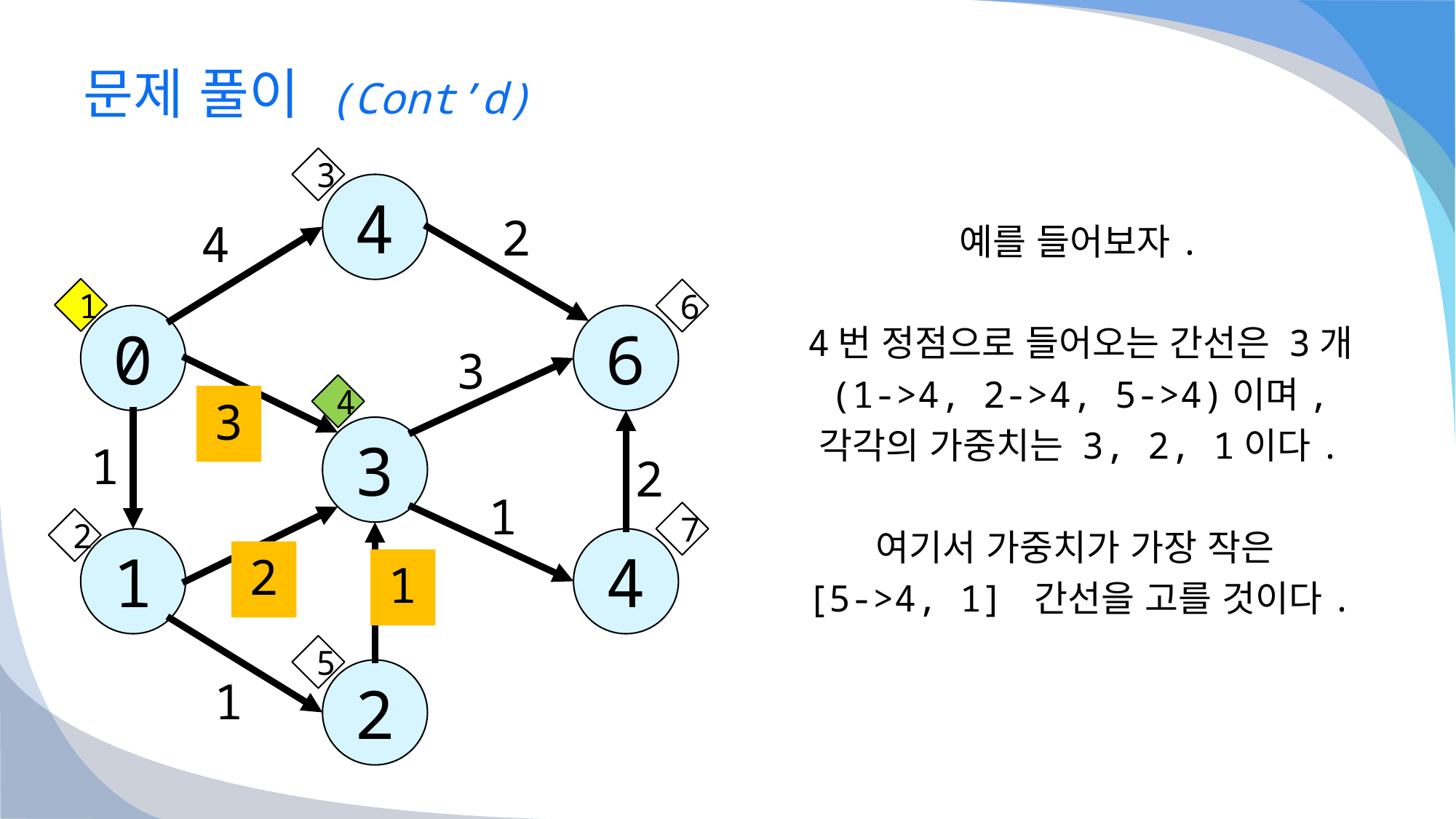

# 문제 풀이 (Cont’d)
3
1
6
4
7
2
5

예를 들어보자.

4번 정점으로 들어오는 간선은 3개
(1->4, 2->4, 5->4)이며,
각각의 가중치는 3, 2, 1이다.

여기서 가중치가 가장 작은
[5->4, 1] 간선을 고를 것이다.
4
2
4
0
6
3
3
3
1
2
1
1
4
2
1
2
1